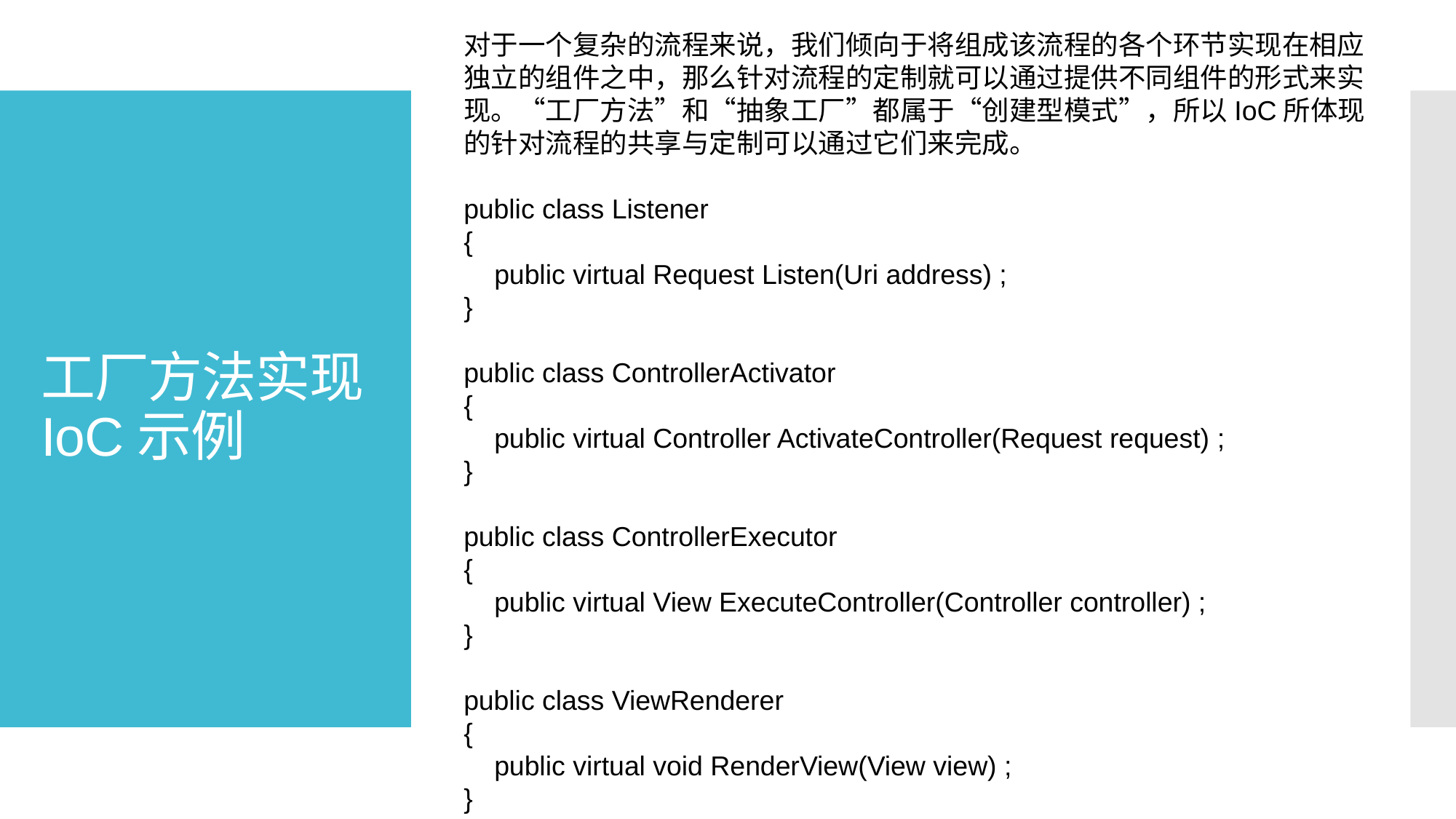

对于一个复杂的流程来说，我们倾向于将组成该流程的各个环节实现在相应独立的组件之中，那么针对流程的定制就可以通过提供不同组件的形式来实现。“工厂方法”和“抽象工厂”都属于“创建型模式”，所以IoC所体现的针对流程的共享与定制可以通过它们来完成。

public class Listener
{
    public virtual Request Listen(Uri address) ;
}

public class ControllerActivator
{
    public virtual Controller ActivateController(Request request) ;
}

public class ControllerExecutor
{
    public virtual View ExecuteController(Controller controller) ;
}

public class ViewRenderer
{
    public virtual void RenderView(View view) ;
}
# 工厂方法实现IoC示例